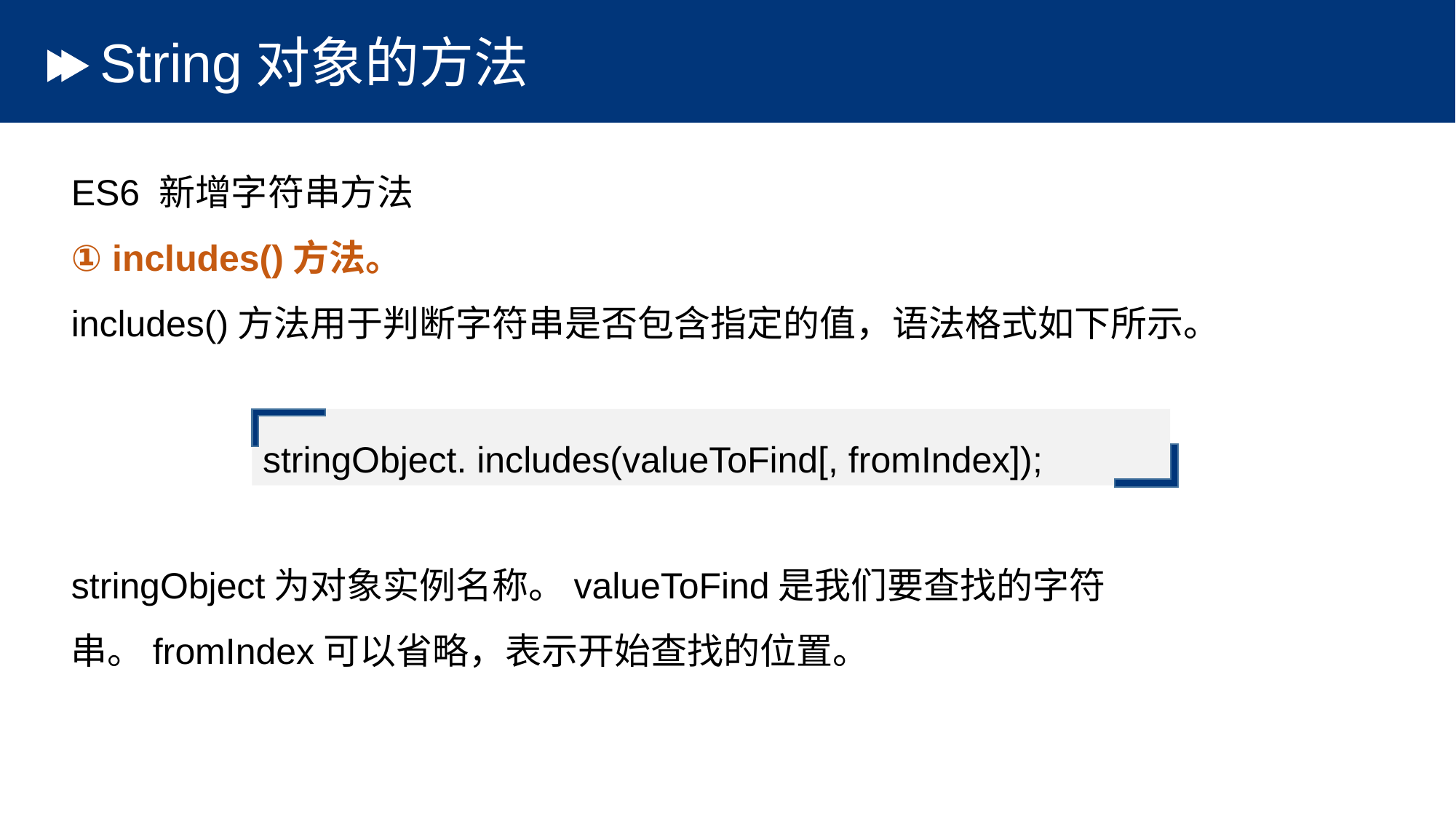

# String对象的方法
ES6 新增字符串方法
① includes()方法。
includes()方法用于判断字符串是否包含指定的值，语法格式如下所示。

stringObject为对象实例名称。valueToFind是我们要查找的字符串。fromIndex可以省略，表示开始查找的位置。

stringObject. includes(valueToFind[, fromIndex]);